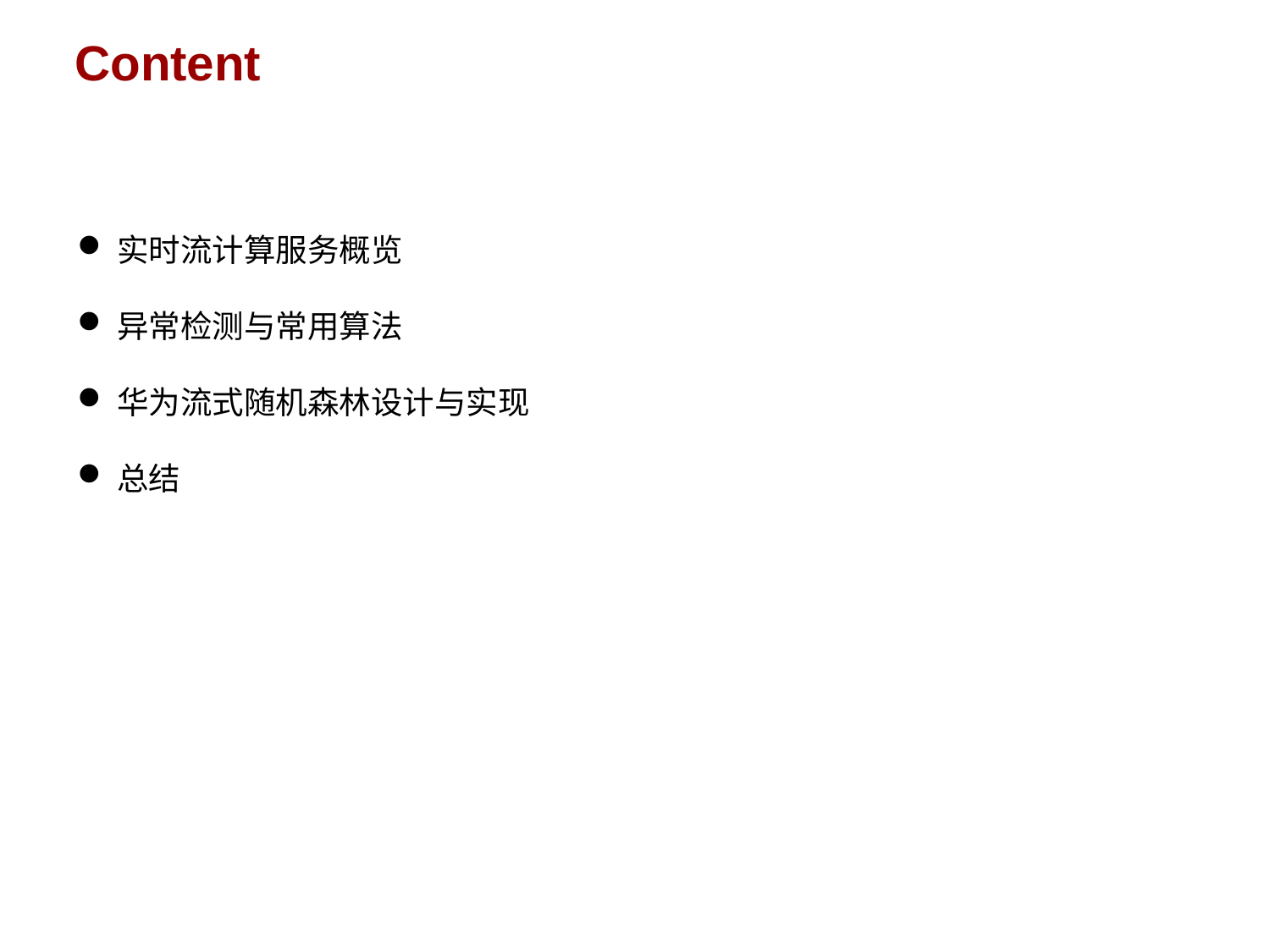

# Content
实时流计算服务概览
异常检测与常用算法
华为流式随机森林设计与实现
总结